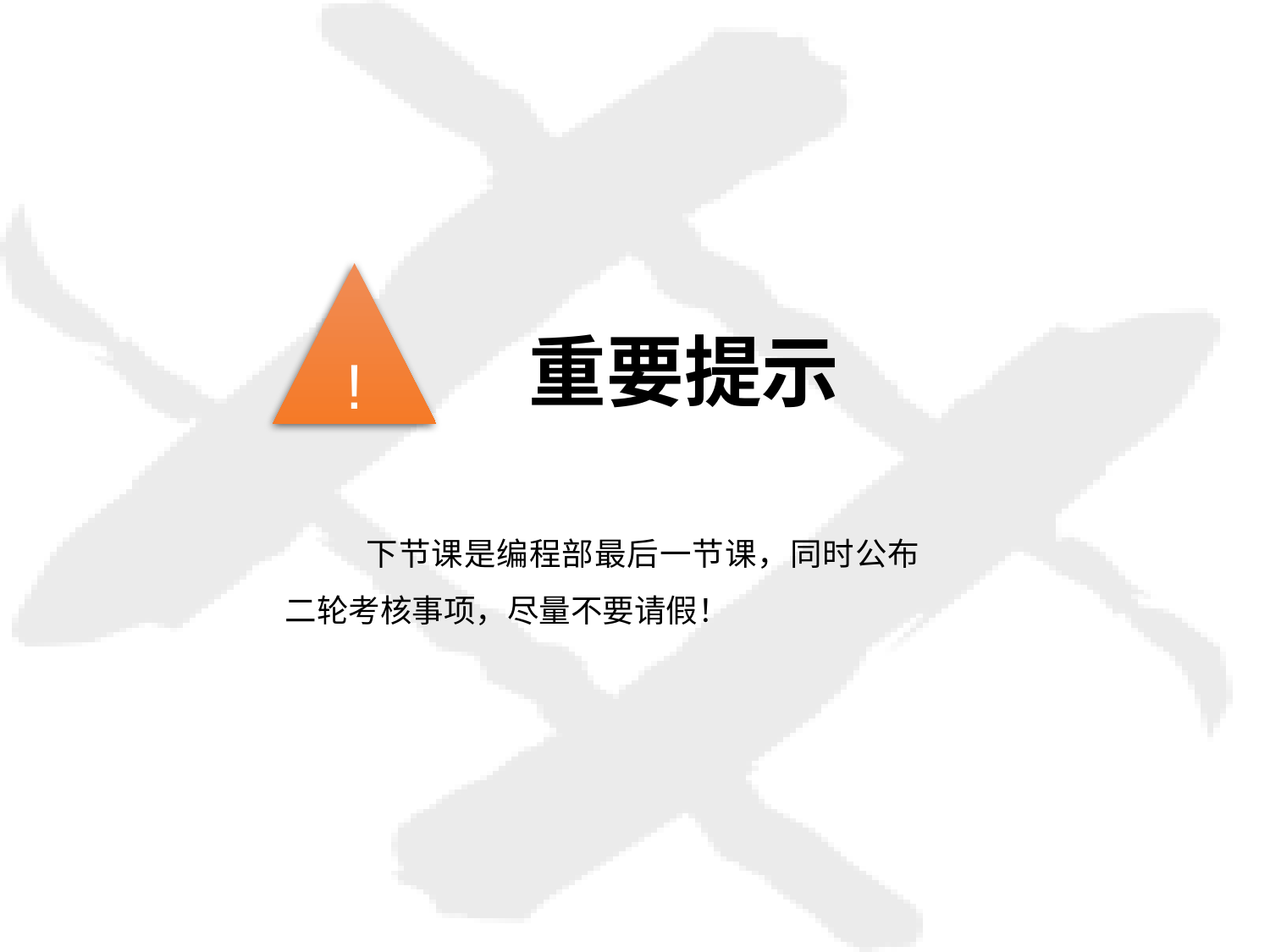

!
重要提示
         下节课是编程部最后一节课，同时公布二轮考核事项，尽量不要请假！